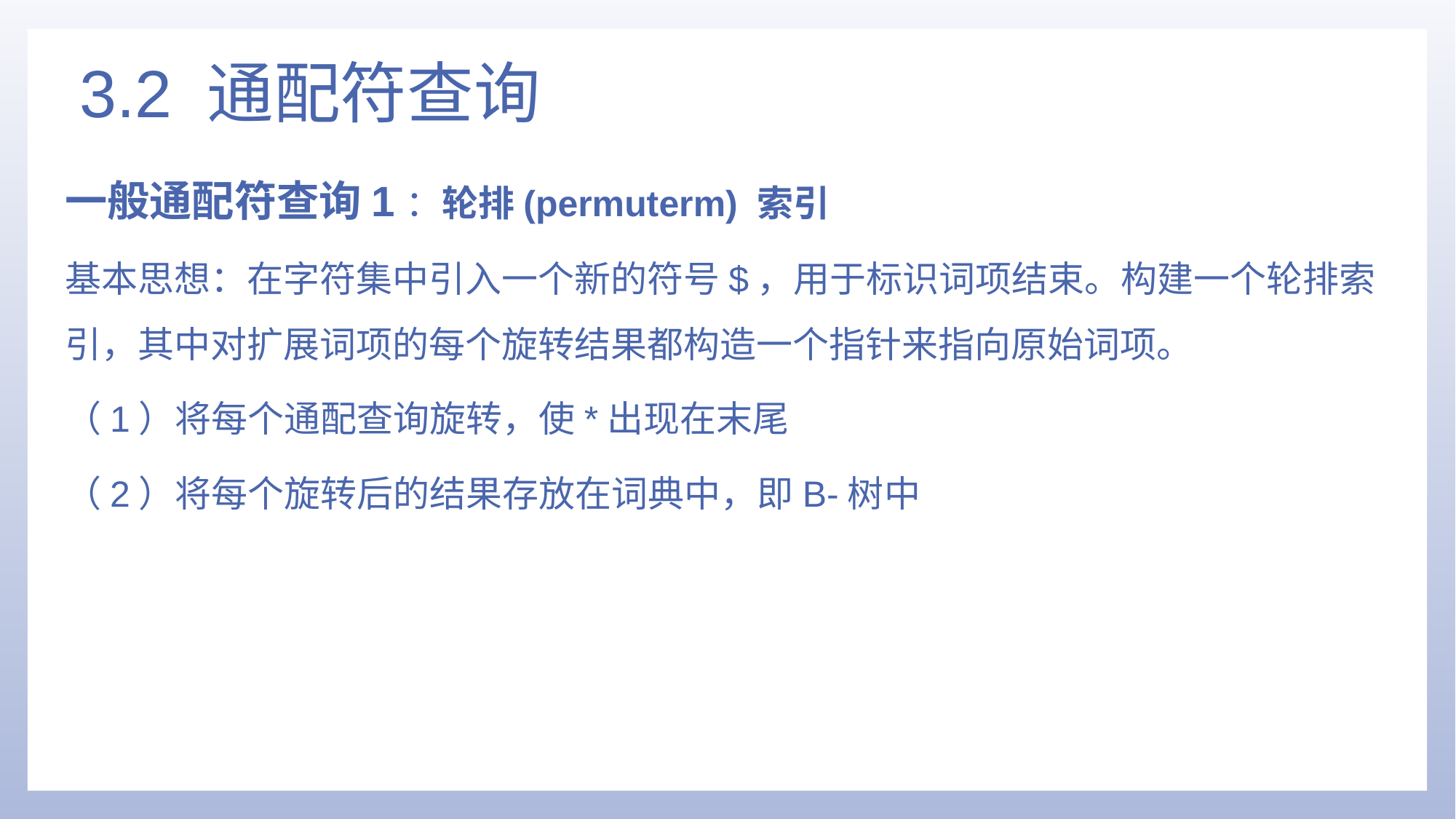

# 3.2 通配符查询
一般通配符查询1：轮排(permuterm) 索引
基本思想：在字符集中引入一个新的符号$，用于标识词项结束。构建一个轮排索引，其中对扩展词项的每个旋转结果都构造一个指针来指向原始词项。
（1）将每个通配查询旋转，使*出现在末尾
（2）将每个旋转后的结果存放在词典中，即B-树中